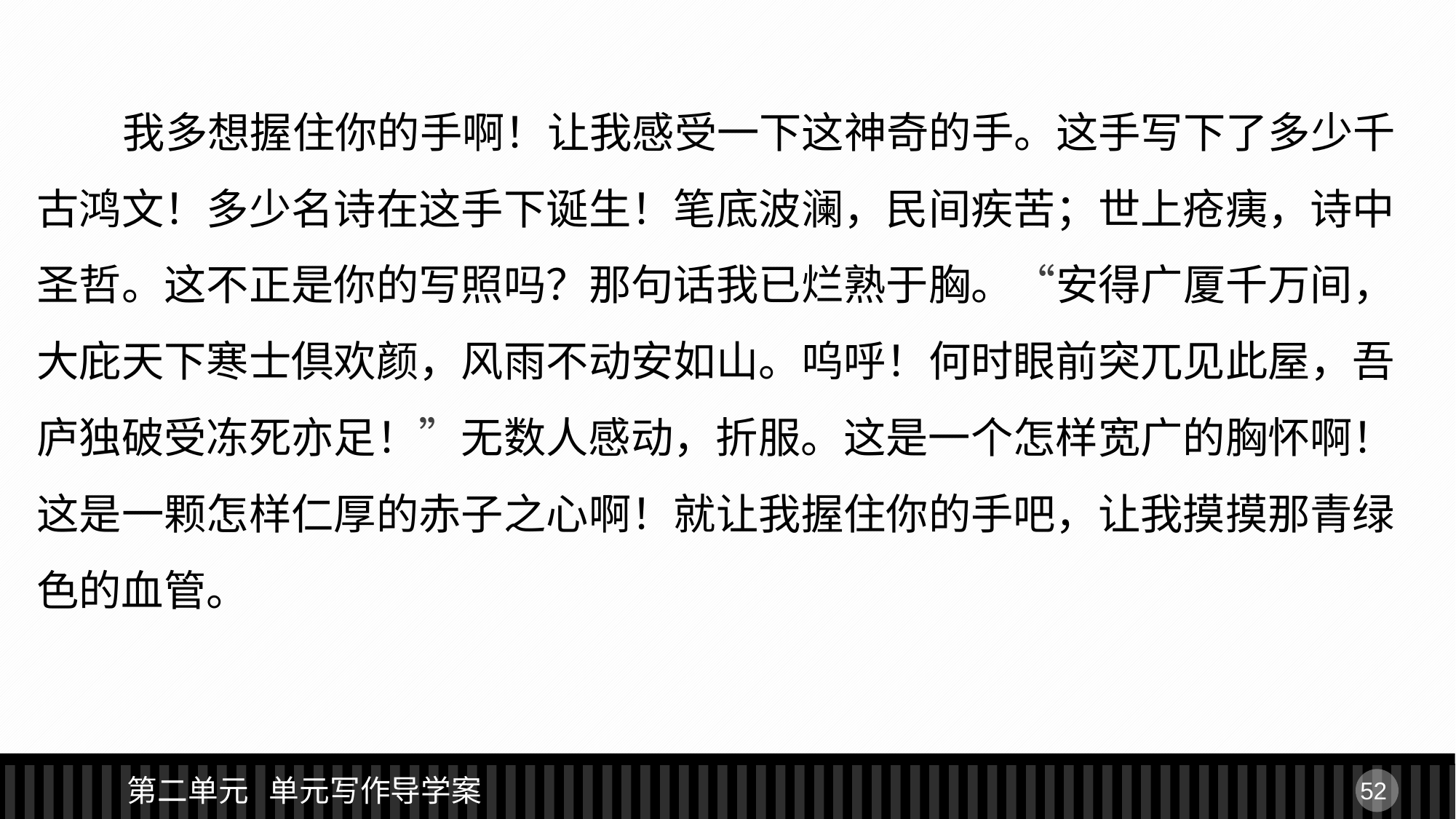

我多想握住你的手啊！让我感受一下这神奇的手。这手写下了多少千古鸿文！多少名诗在这手下诞生！笔底波澜，民间疾苦；世上疮痍，诗中圣哲。这不正是你的写照吗？那句话我已烂熟于胸。“安得广厦千万间，大庇天下寒士倶欢颜，风雨不动安如山。呜呼！何时眼前突兀见此屋，吾庐独破受冻死亦足！”无数人感动，折服。这是一个怎样宽广的胸怀啊！这是一颗怎样仁厚的赤子之心啊！就让我握住你的手吧，让我摸摸那青绿色的血管。